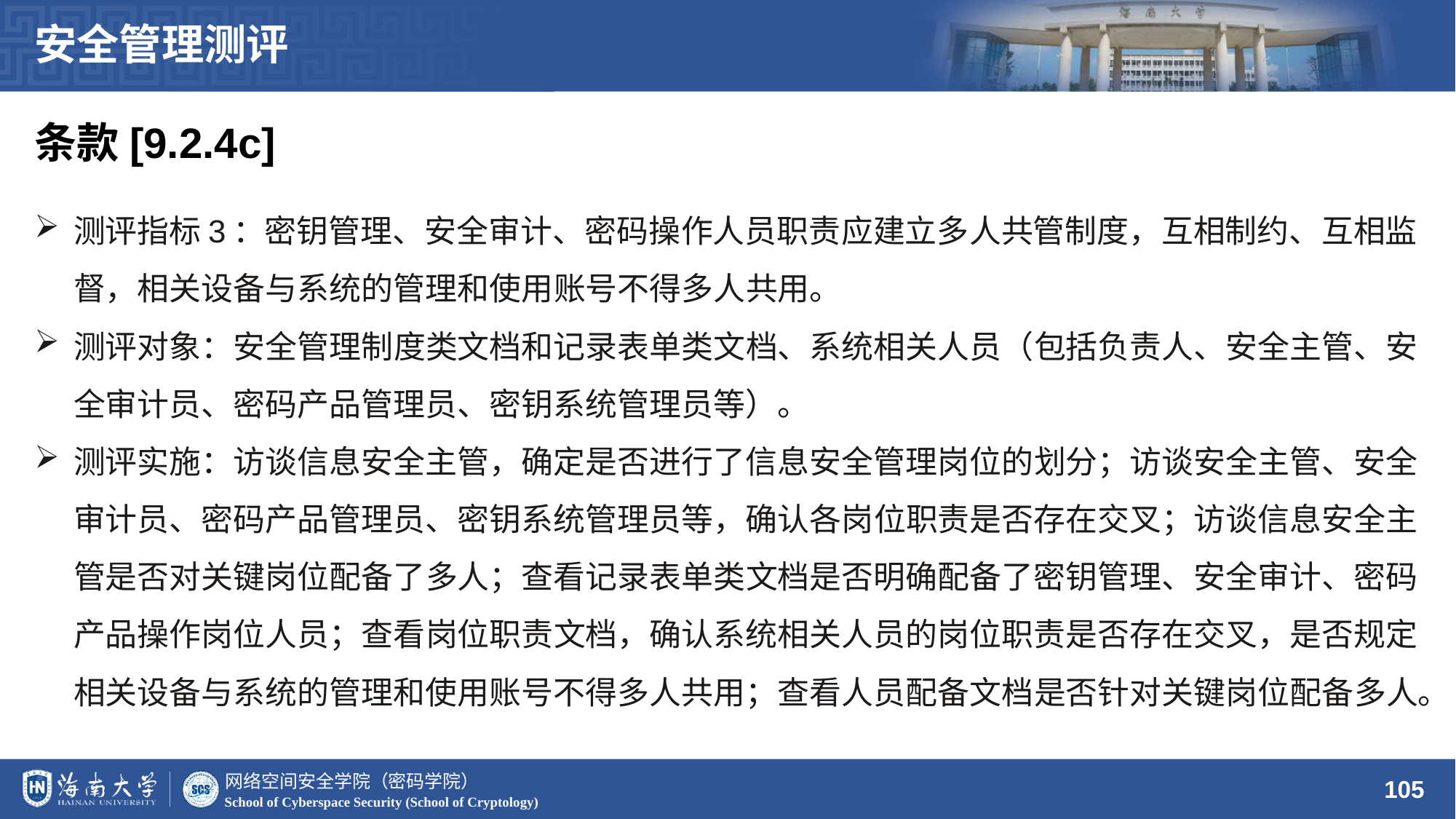

安全管理测评
条款[9.2.4c]
测评指标3：密钥管理、安全审计、密码操作人员职责应建立多人共管制度，互相制约、互相监督，相关设备与系统的管理和使用账号不得多人共用。
测评对象：安全管理制度类文档和记录表单类文档、系统相关人员（包括负责人、安全主管、安全审计员、密码产品管理员、密钥系统管理员等）。
测评实施：访谈信息安全主管，确定是否进行了信息安全管理岗位的划分；访谈安全主管、安全审计员、密码产品管理员、密钥系统管理员等，确认各岗位职责是否存在交叉；访谈信息安全主管是否对关键岗位配备了多人；查看记录表单类文档是否明确配备了密钥管理、安全审计、密码产品操作岗位人员；查看岗位职责文档，确认系统相关人员的岗位职责是否存在交叉，是否规定相关设备与系统的管理和使用账号不得多人共用；查看人员配备文档是否针对关键岗位配备多人。
105